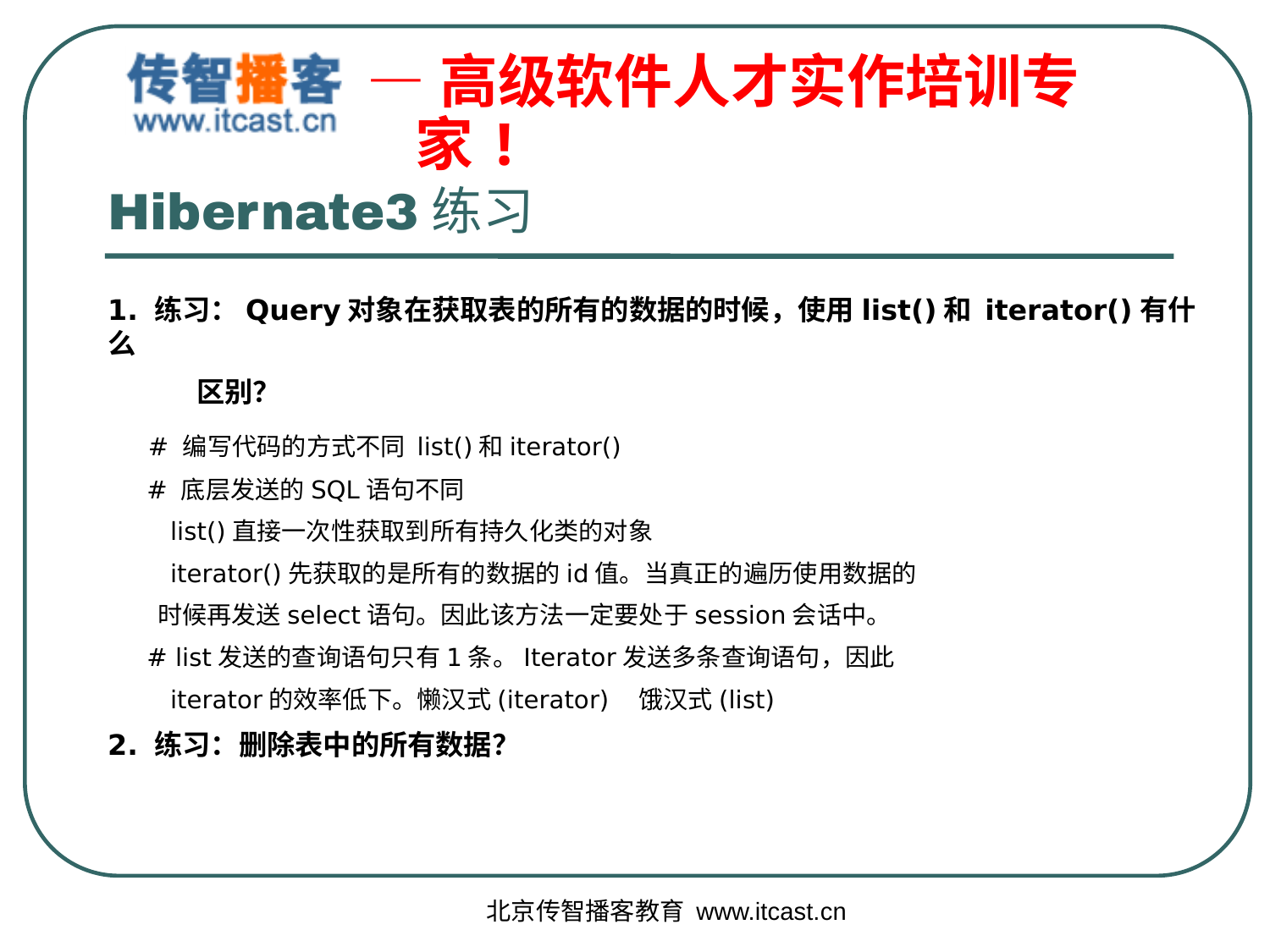

# Hibernate3练习
1. 练习：Query对象在获取表的所有的数据的时候，使用list()和 iterator()有什么
             区别？
    # 编写代码的方式不同 list()和iterator()
     # 底层发送的SQL语句不同
        list()直接一次性获取到所有持久化类的对象
        iterator()先获取的是所有的数据的id值。当真正的遍历使用数据的
        时候再发送select语句。因此该方法一定要处于session会话中。
     # list发送的查询语句只有1条。Iterator发送多条查询语句，因此
        iterator的效率低下。懒汉式(iterator)   饿汉式(list)
2. 练习：删除表中的所有数据？
北京传智播客教育 www.itcast.cn